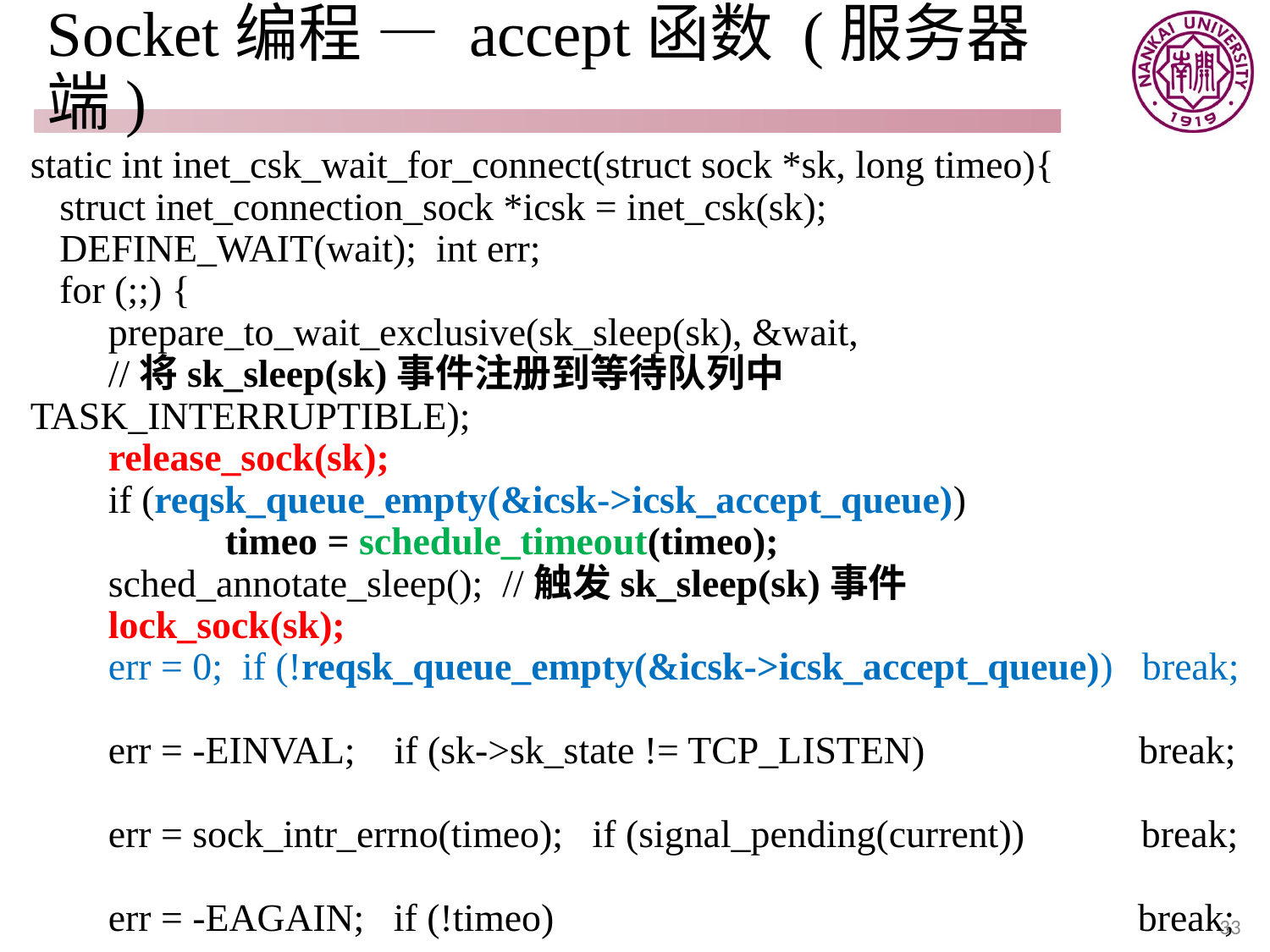

# Socket编程 — accept函数 (服务器端)
static int inet_csk_wait_for_connect(struct sock *sk, long timeo){
   struct inet_connection_sock *icsk = inet_csk(sk);
   DEFINE_WAIT(wait);  int err;
   for (;;) {
        prepare_to_wait_exclusive(sk_sleep(sk), &wait,
        //将sk_sleep(sk)事件注册到等待队列中   TASK_INTERRUPTIBLE);
        release_sock(sk);
        if (reqsk_queue_empty(&icsk->icsk_accept_queue))
                    timeo = schedule_timeout(timeo);
        sched_annotate_sleep();  //触发sk_sleep(sk)事件
        lock_sock(sk);
        err = 0;  if (!reqsk_queue_empty(&icsk->icsk_accept_queue))   break;
        err = -EINVAL;    if (sk->sk_state != TCP_LISTEN)                      break;
        err = sock_intr_errno(timeo);   if (signal_pending(current))            break;
        err = -EAGAIN;   if (!timeo)                                                            break;
    }
    finish_wait(sk_sleep(sk), &wait);   //将sk_sleep(sk)事件从等待队列拿下
    return err;
}
33